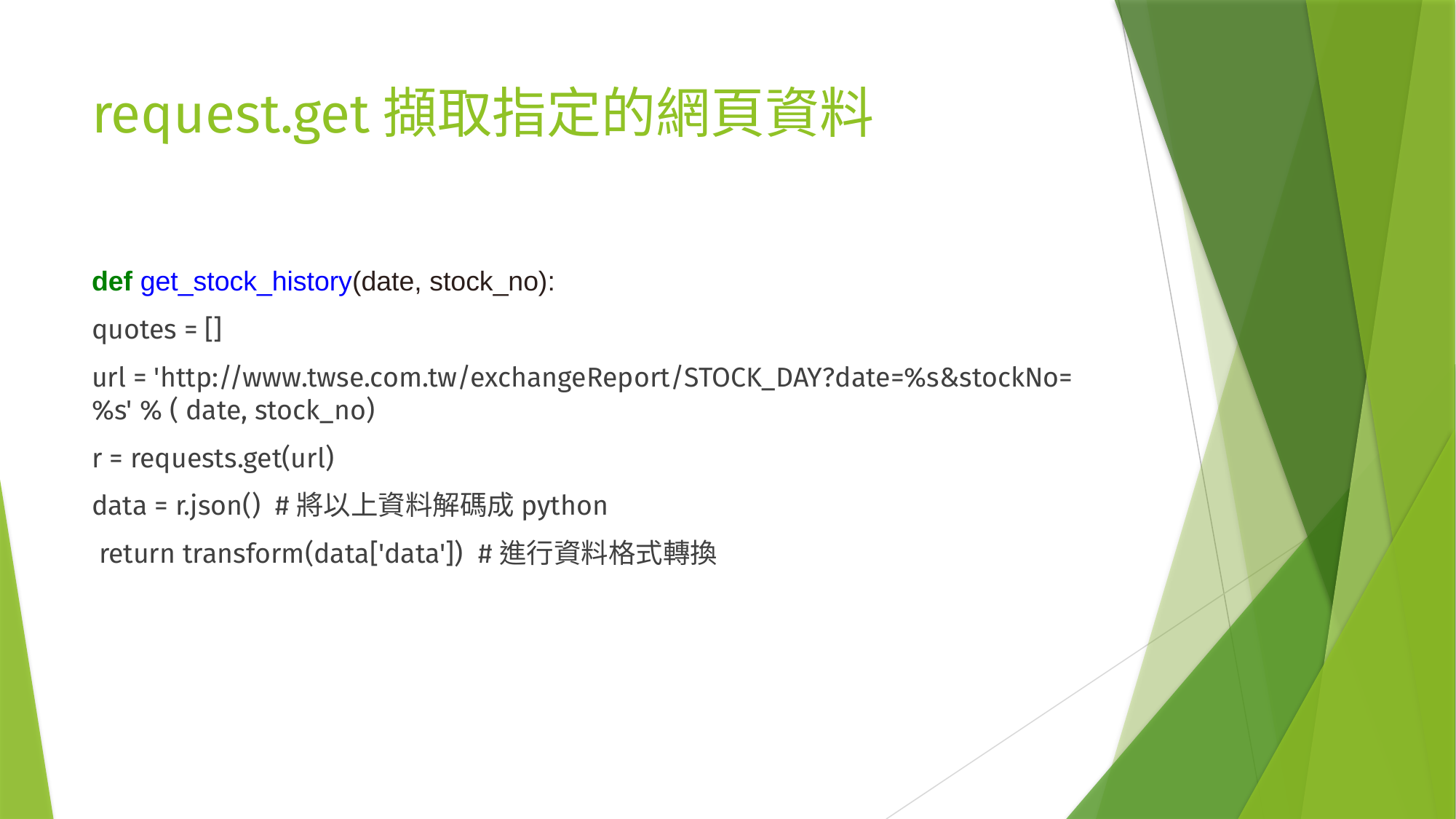

# request.get擷取指定的網頁資料
def get_stock_history(date, stock_no):
quotes = []
url = 'http://www.twse.com.tw/exchangeReport/STOCK_DAY?date=%s&stockNo=%s' % ( date, stock_no)
r = requests.get(url)
data = r.json()  #將以上資料解碼成python
 return transform(data['data'])  #進行資料格式轉換